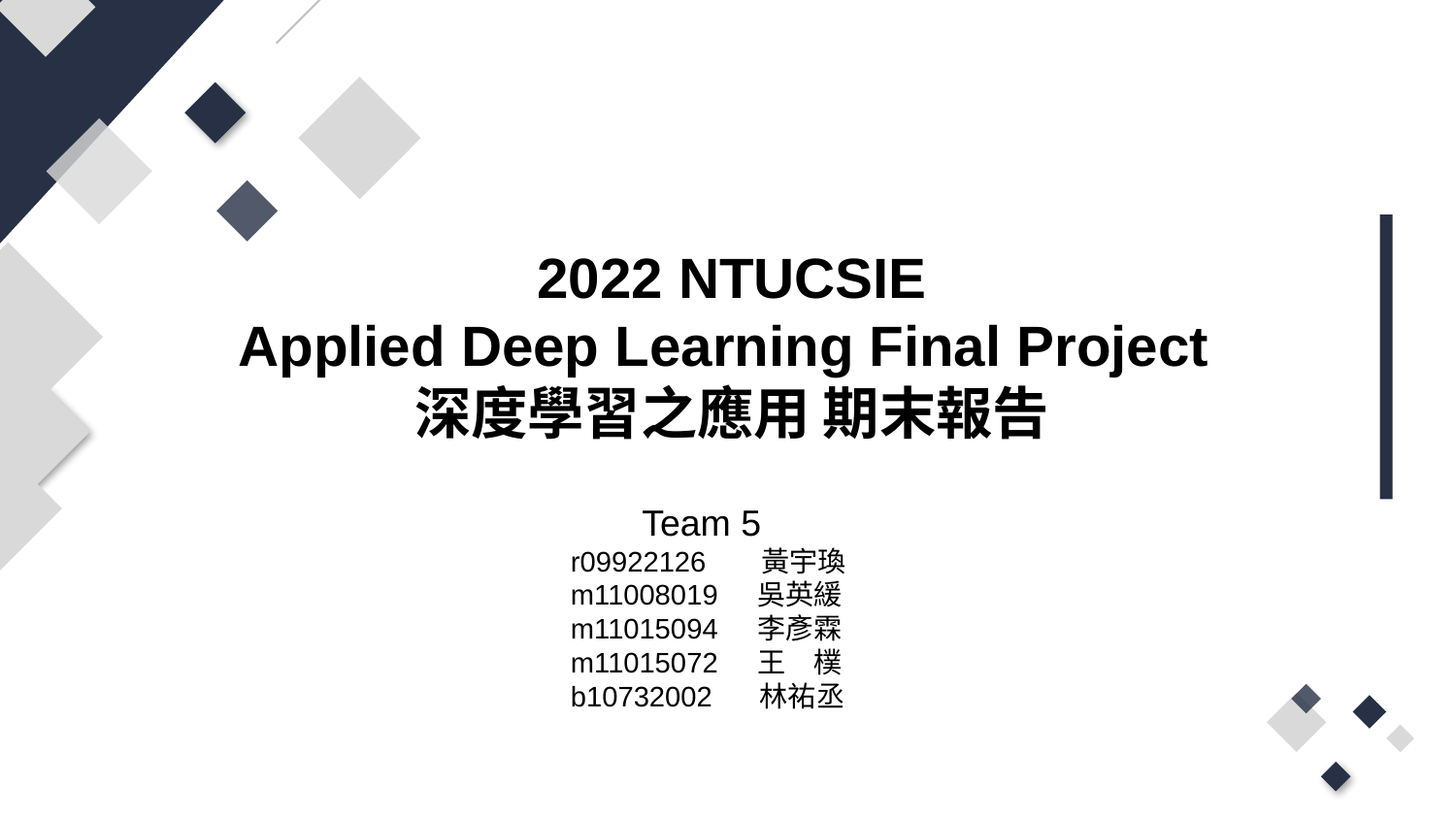

2022 NTUCSIE
Applied Deep Learning Final Project
深度學習之應用 期末報告

       Team 5
r09922126      黃宇瑍
m11008019    吳英緩
m11015094    李彥霖
m11015072    王我樸
b10732002     林祐丞